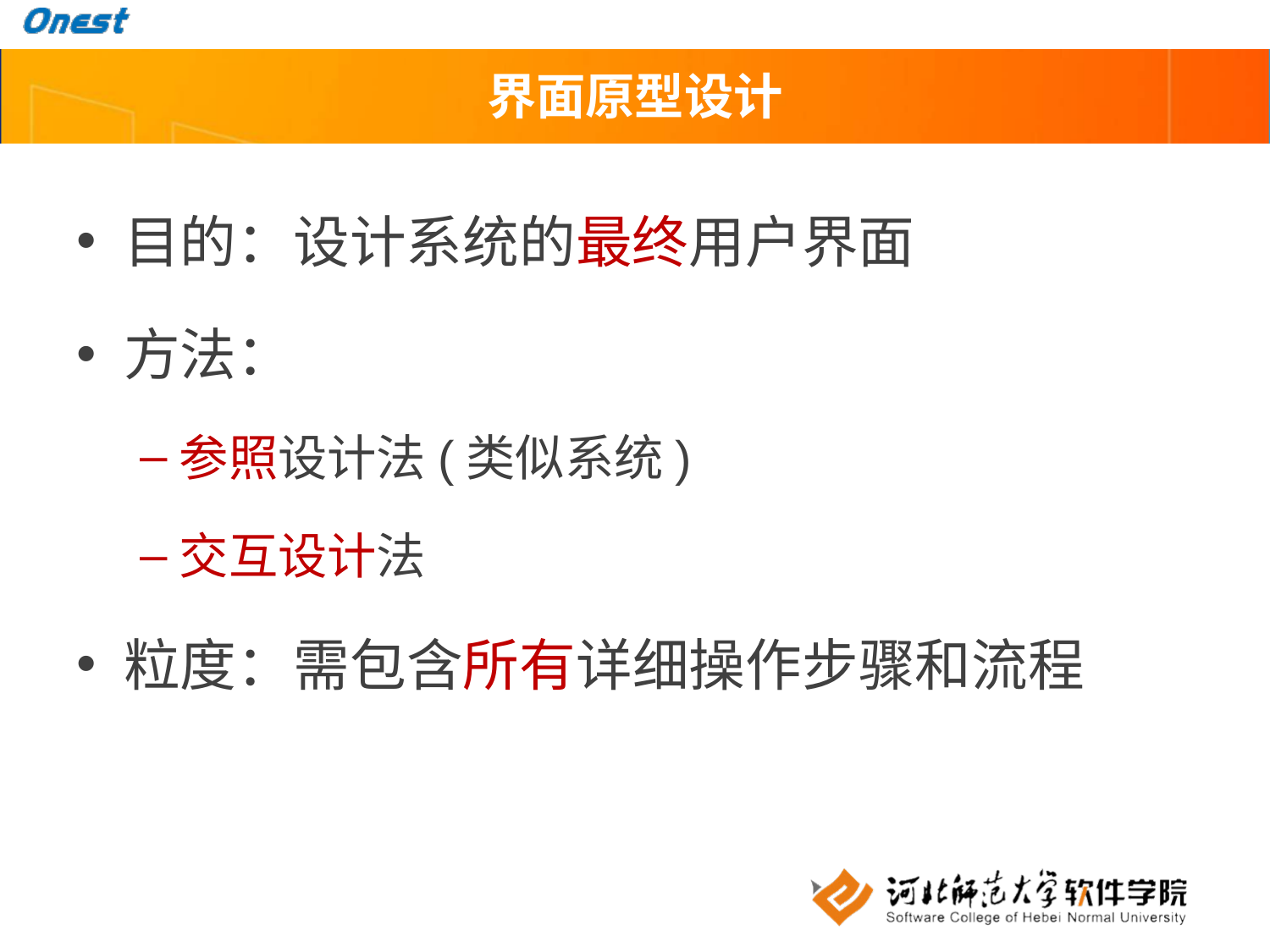

# 界面原型设计
目的：设计系统的最终用户界面
方法：
参照设计法(类似系统)
交互设计法
粒度：需包含所有详细操作步骤和流程